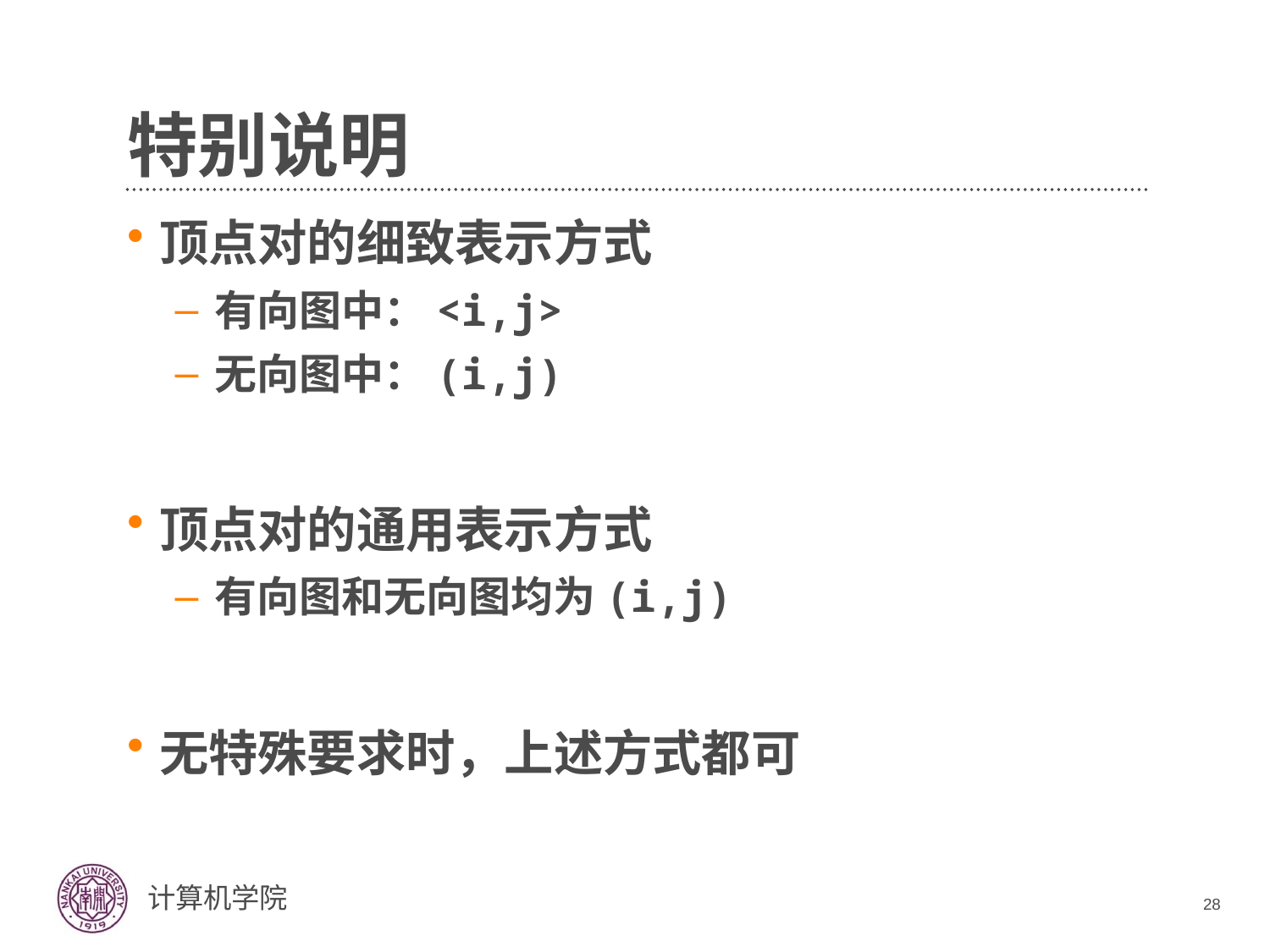

# 特别说明
顶点对的细致表示方式
有向图中：<i,j>
无向图中：(i,j)

顶点对的通用表示方式
有向图和无向图均为(i,j)

无特殊要求时，上述方式都可
28